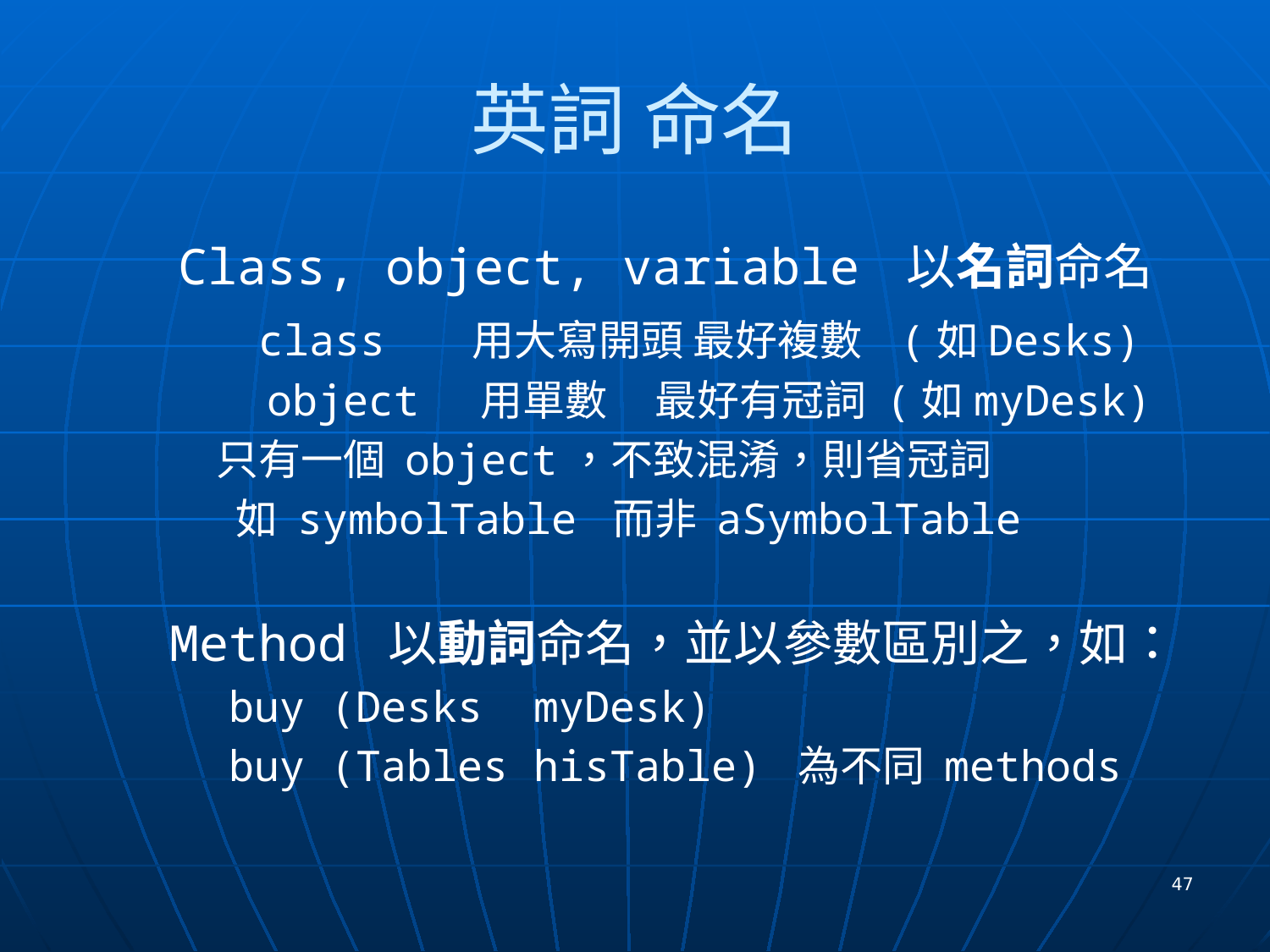

# 英詞 命名
   Class, object, variable 以名詞命名
    class   用大寫開頭 最好複數   (如Desks)
     object  用單數     最好有冠詞 (如myDesk)
       只有一個 object，不致混淆，則省冠詞
         如 symbolTable 而非 aSymbolTable

 Method 以動詞命名，並以參數區別之，如：
 buy (Desks  myDesk)
 buy (Tables hisTable) 為不同 methods

47